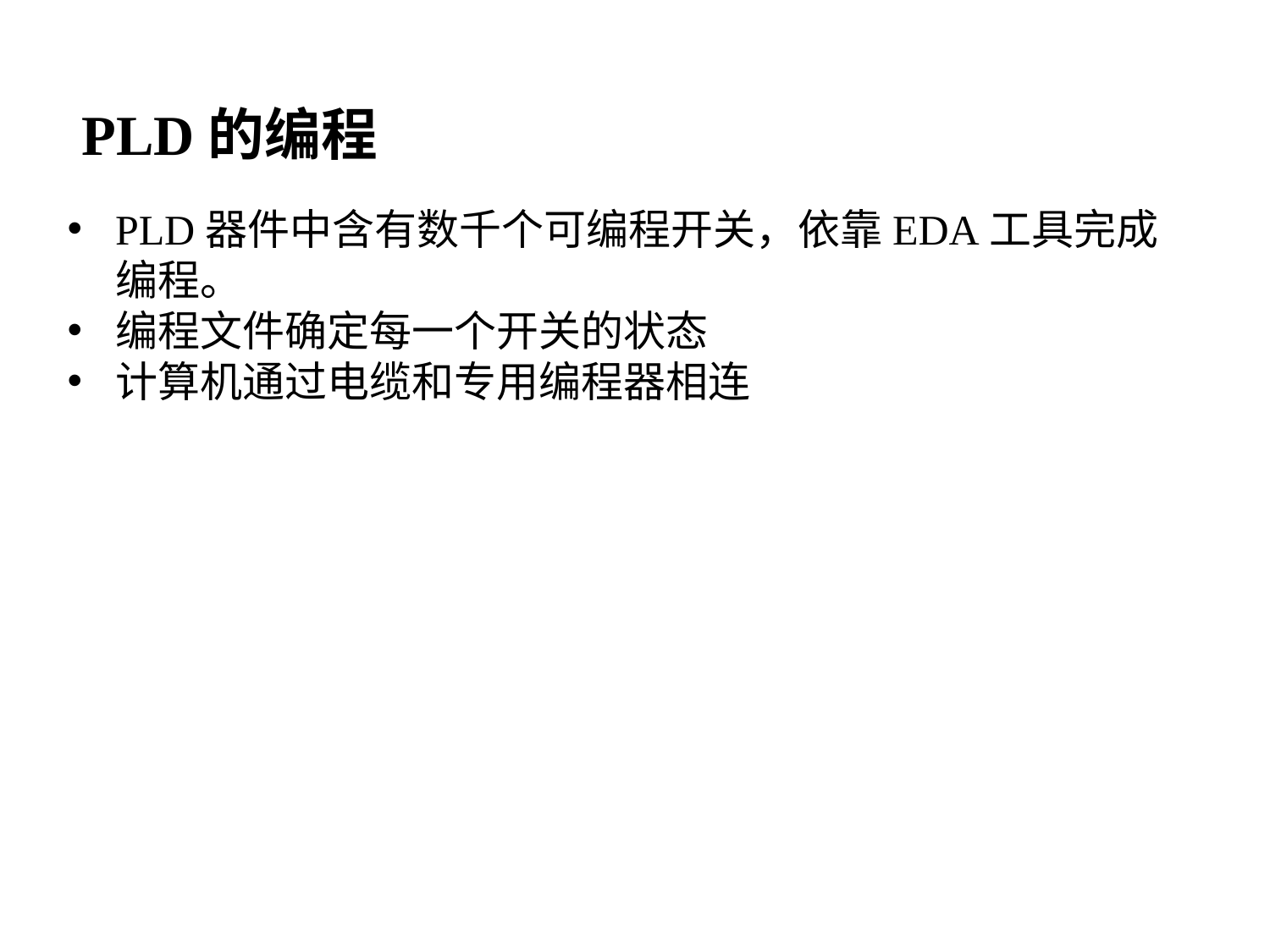

PLD的编程
PLD器件中含有数千个可编程开关，依靠EDA工具完成编程。
编程文件确定每一个开关的状态
计算机通过电缆和专用编程器相连